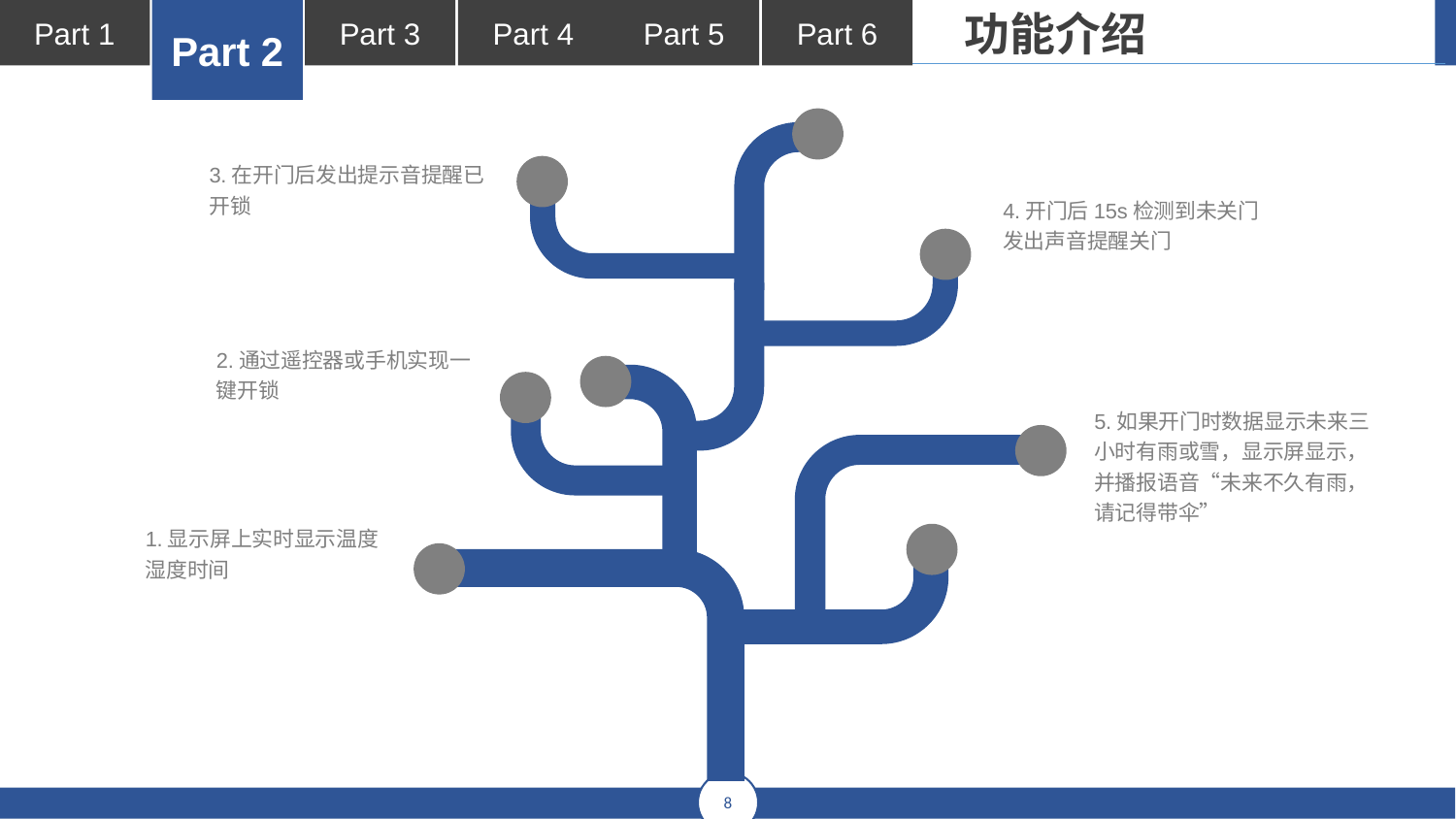

功能介绍

3.在开门后发出提示音提醒已开锁

4.开门后15s检测到未关门发出声音提醒关门

2.通过遥控器或手机实现一键开锁

5.如果开门时数据显示未来三小时有雨或雪，显示屏显示，并播报语音“未来不久有雨，请记得带伞”

1.显示屏上实时显示温度湿度时间

延时符